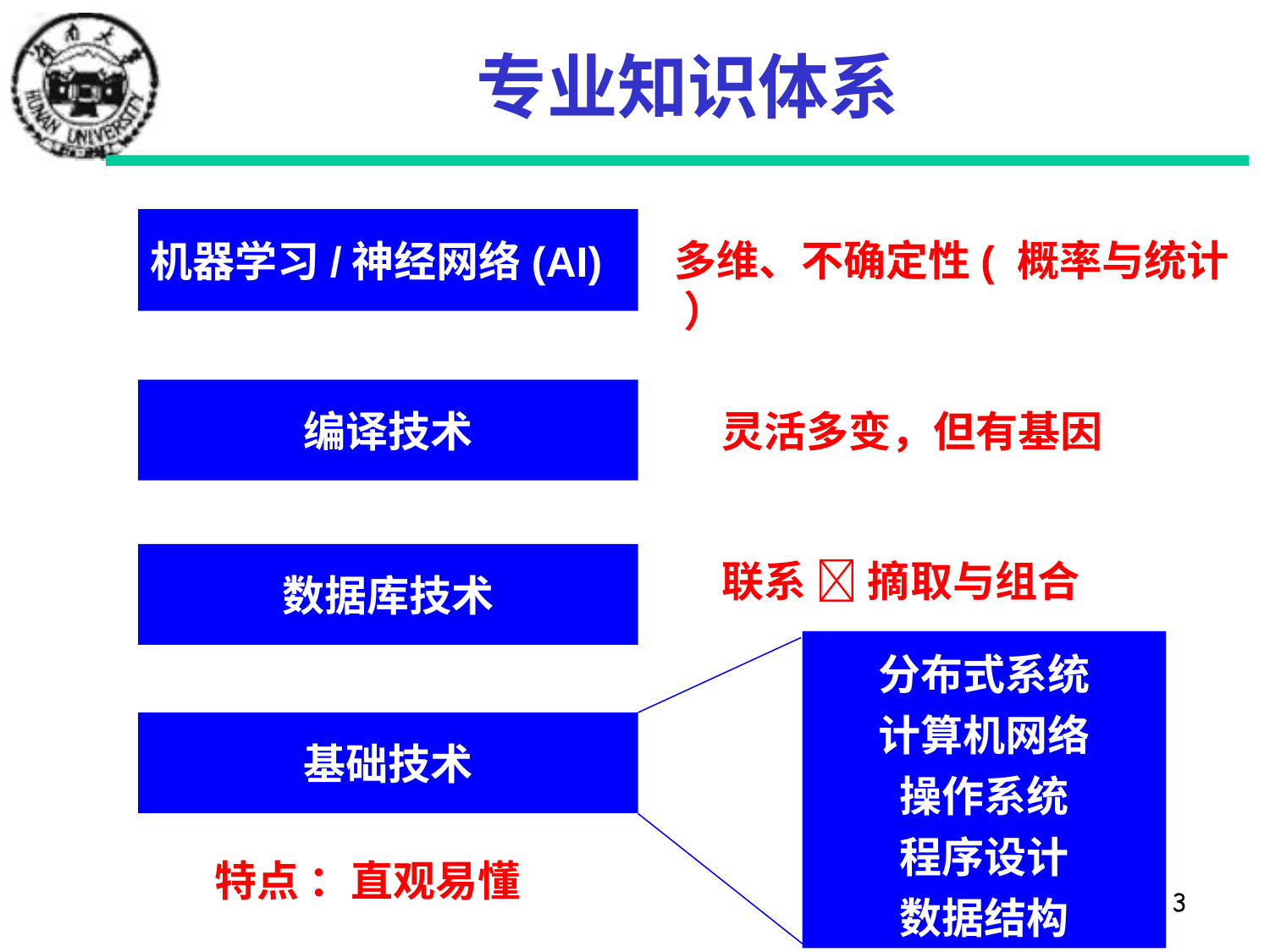

# 专业知识体系
机器学习/神经网络(AI)
多维、不确定性( 概率与统计 ）
编译技术
灵活多变，但有基因
联系 ⇒ 摘取与组合
数据库技术
分布式系统
计算机网络
操作系统
程序设计
数据结构
基础技术
特点 ：直观易懂
3